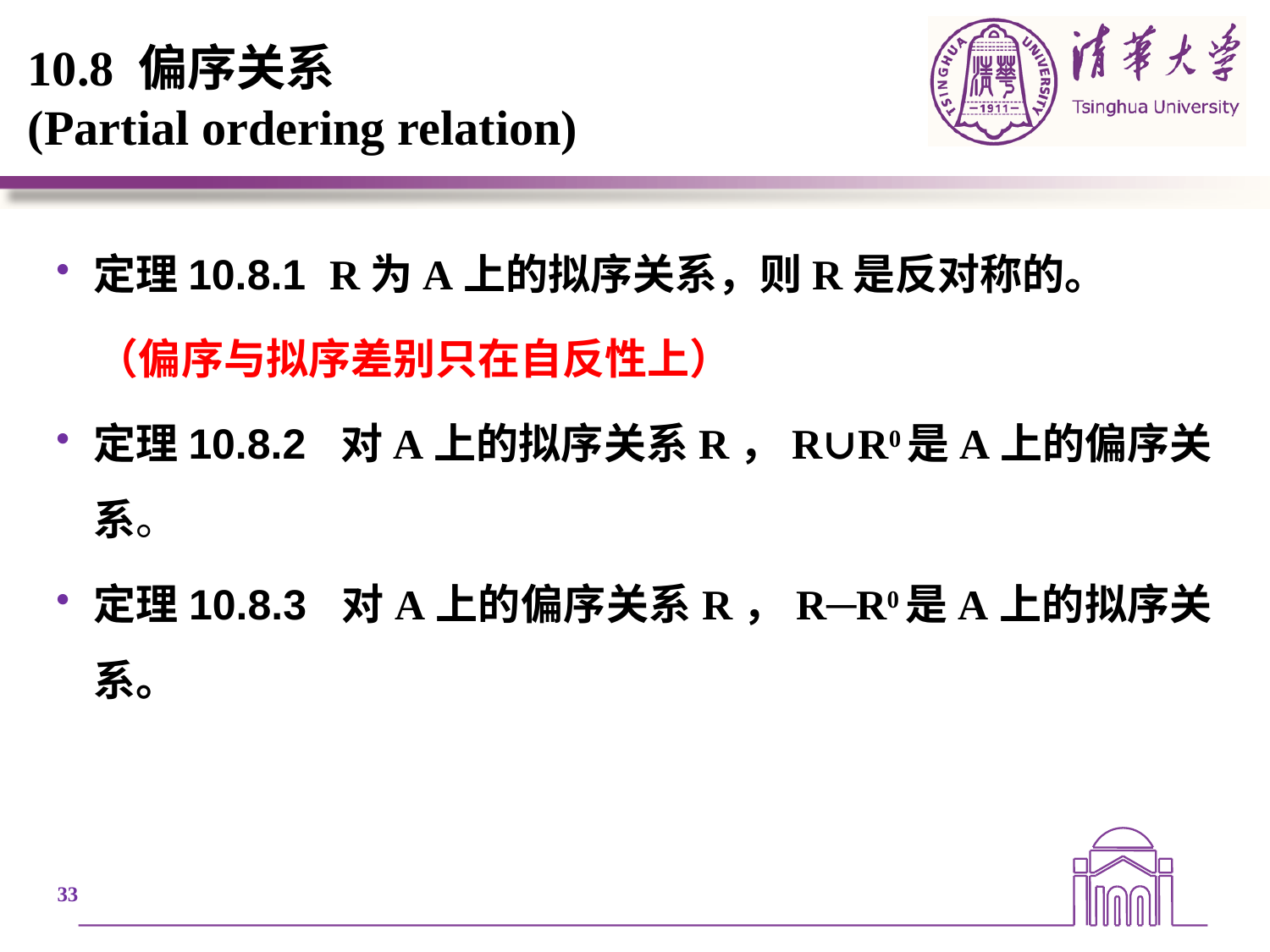

# 10.8 偏序关系 (Partial ordering relation)
定理10.8.1  R为A上的拟序关系，则R是反对称的。
   （偏序与拟序差别只在自反性上）
定理10.8.2  对A上的拟序关系R，R∪R0是A上的偏序关系。
定理10.8.3  对A上的偏序关系R，R─R0是A上的拟序关系。